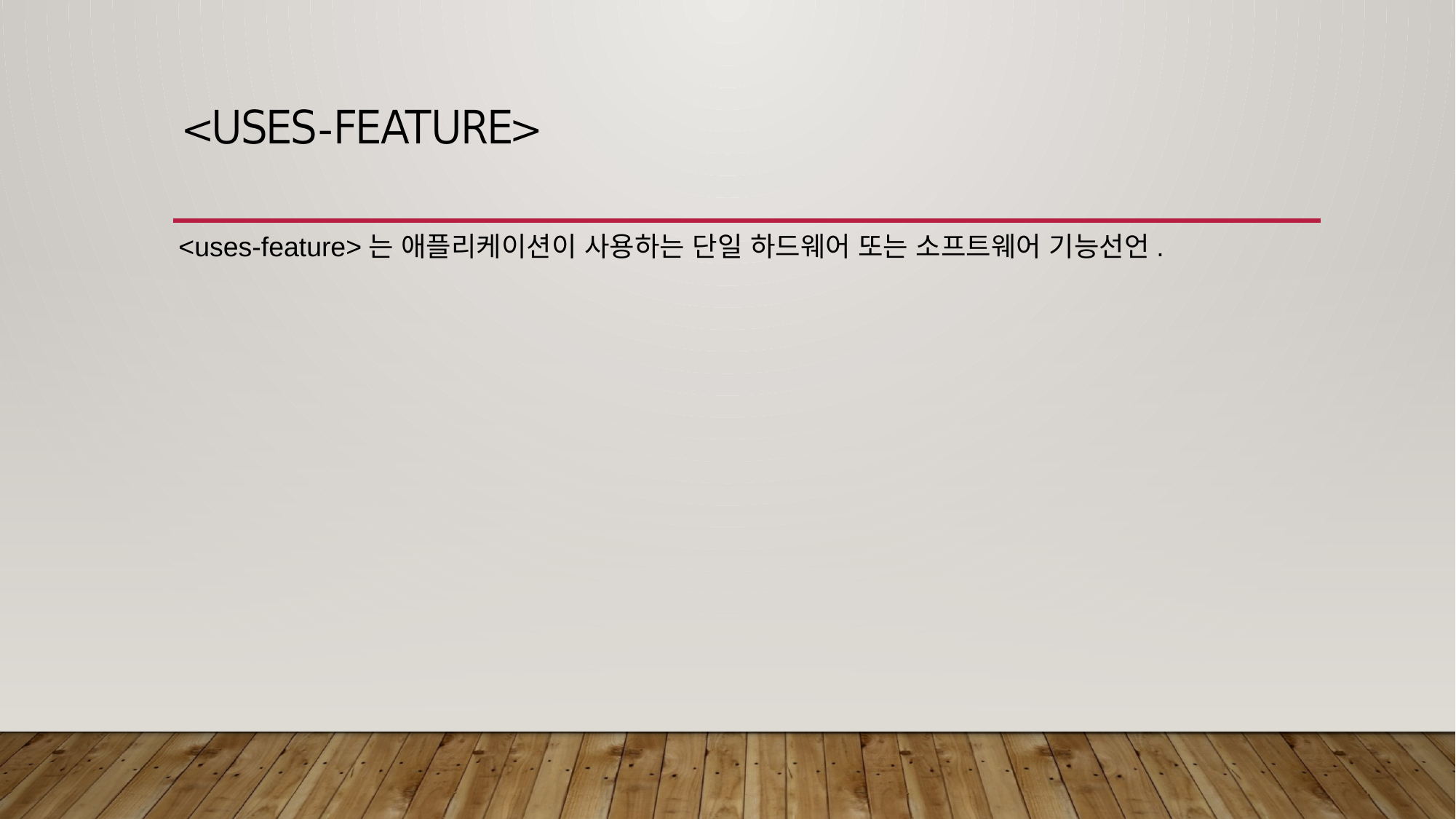

# <uses-feature>
<uses-feature>는 애플리케이션이 사용하는 단일 하드웨어 또는 소프트웨어 기능선언.